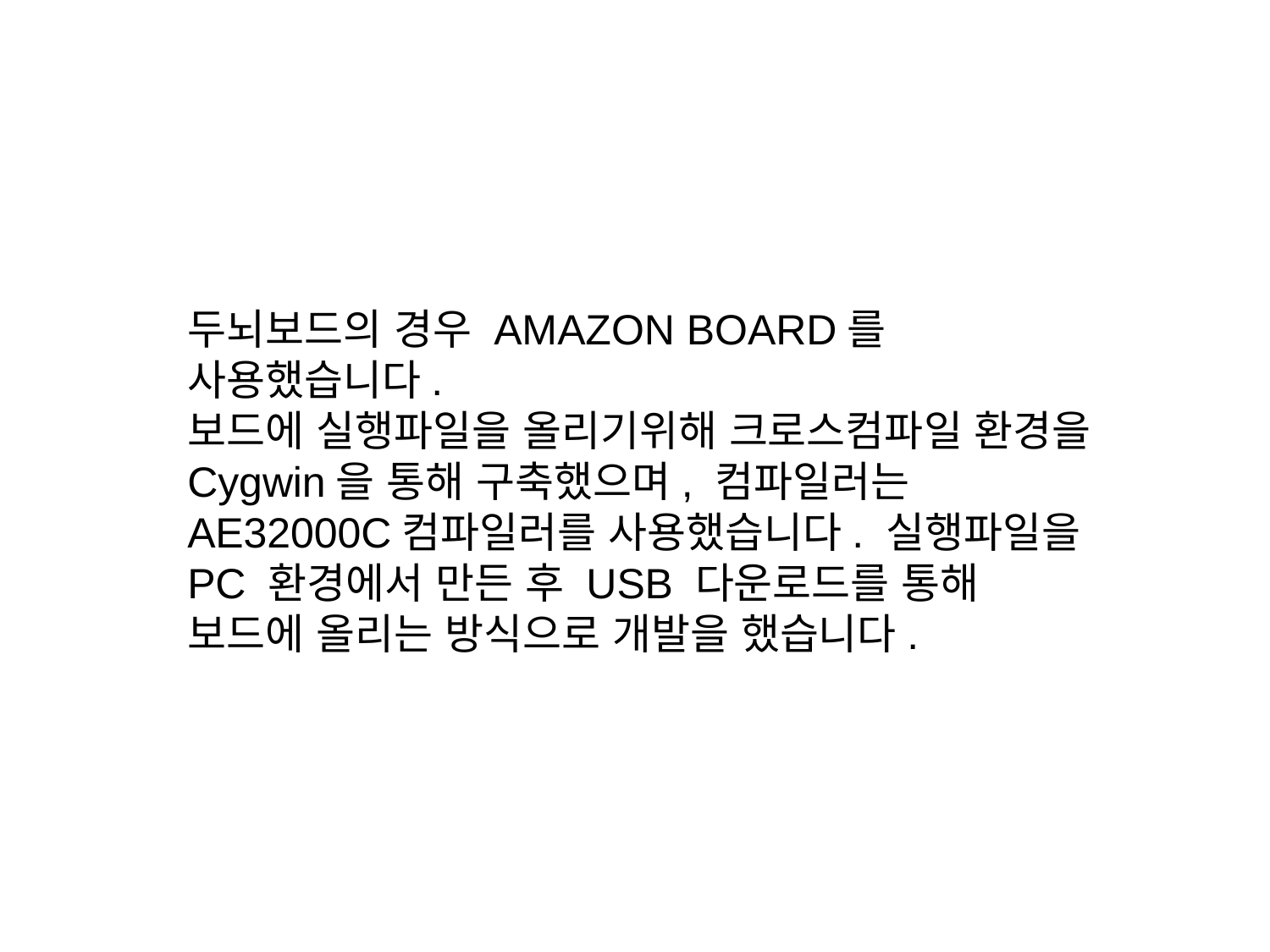

두뇌보드의 경우 AMAZON BOARD를 사용했습니다.
보드에 실행파일을 올리기위해 크로스컴파일 환경을 Cygwin을 통해 구축했으며, 컴파일러는 AE32000C컴파일러를 사용했습니다. 실행파일을 PC 환경에서 만든 후 USB 다운로드를 통해 보드에 올리는 방식으로 개발을 했습니다.